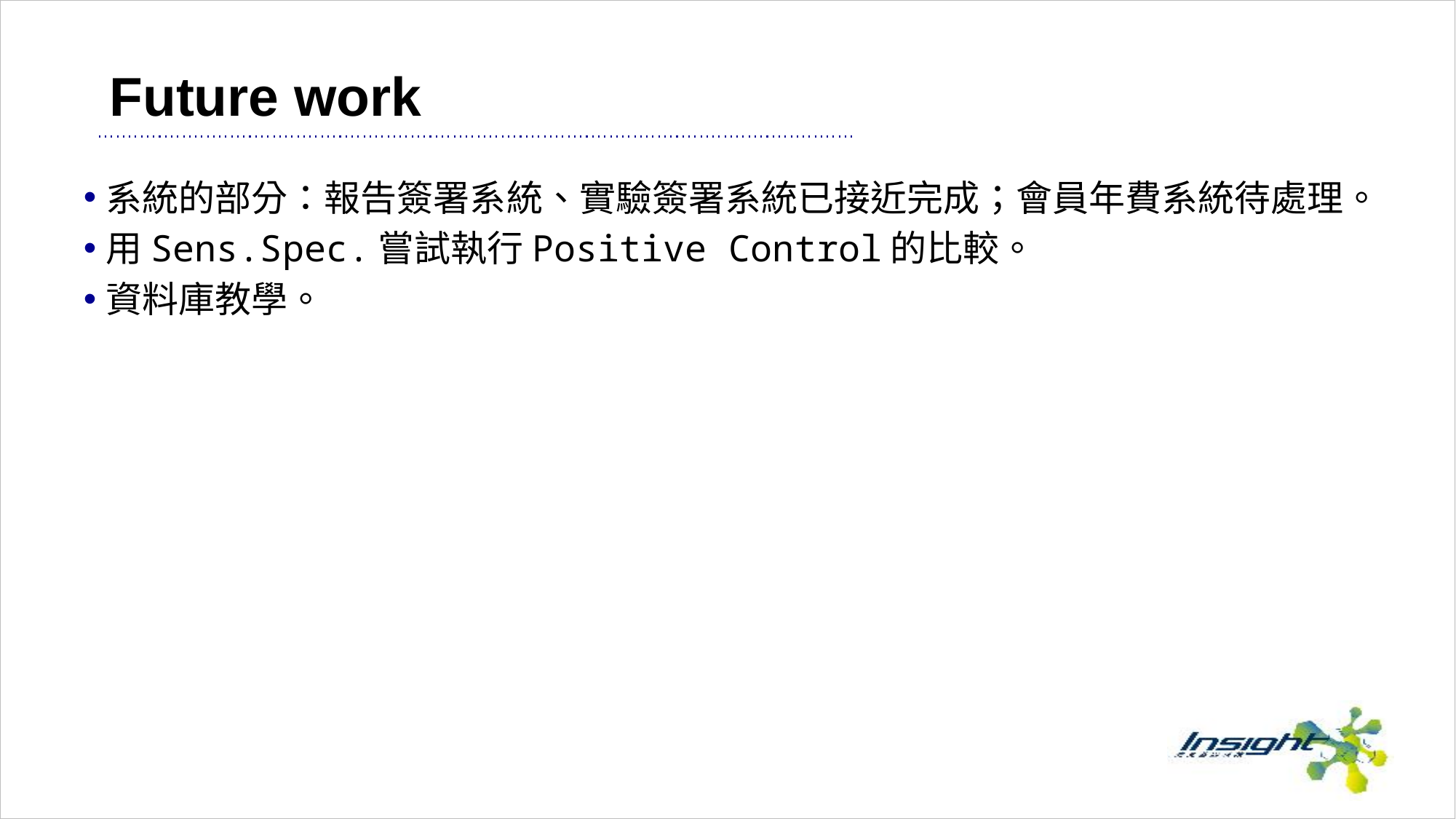

# Future work
系統的部分：報告簽署系統、實驗簽署系統已接近完成；會員年費系統待處理。
用Sens.Spec.嘗試執行Positive Control的比較。
資料庫教學。